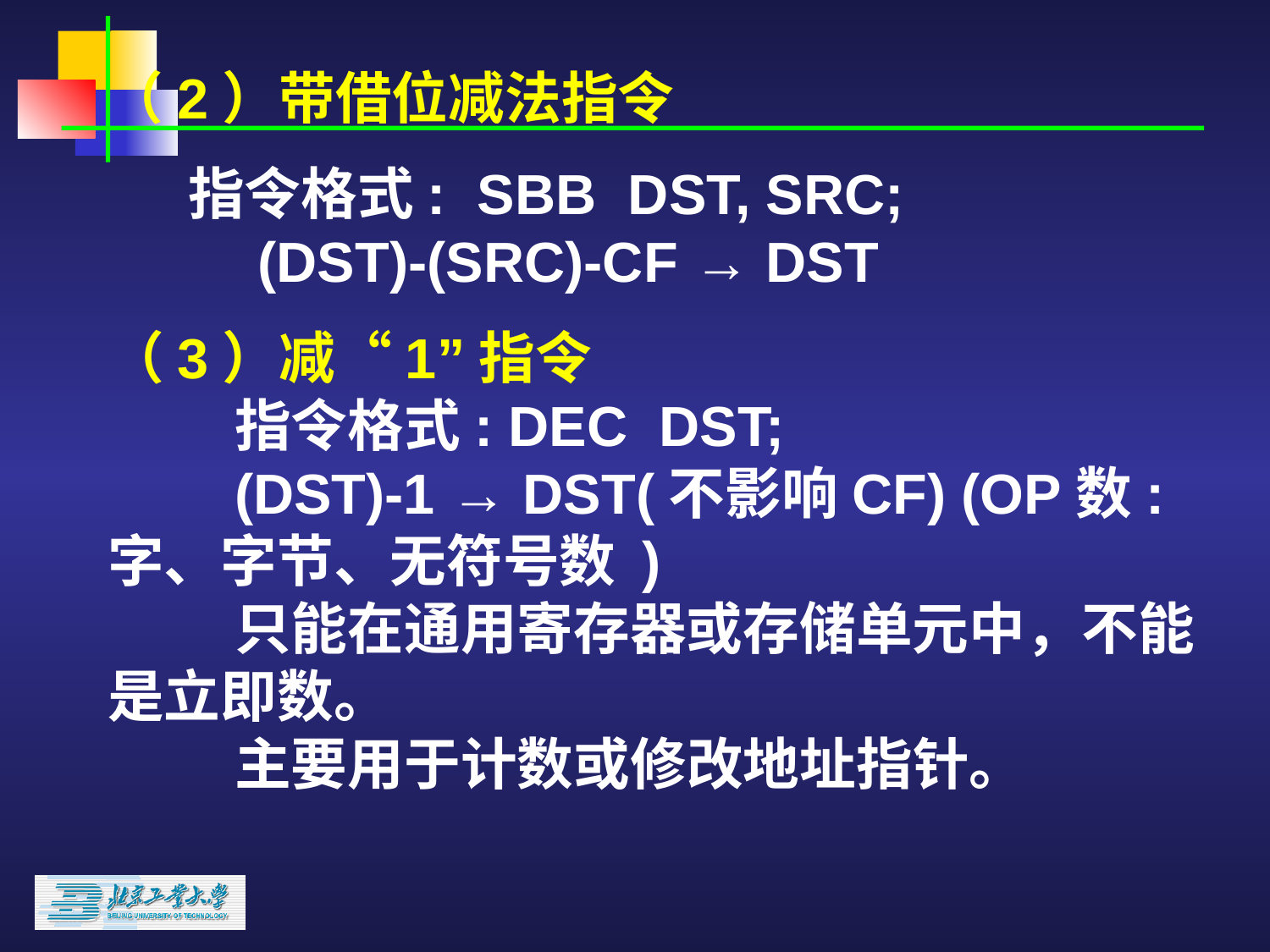

（2）带借位减法指令
    指令格式:  SBB  DST, SRC;         (DST)-(SRC)-CF → DST
（3）减“1”指令
    	指令格式: DEC  DST;
	(DST)-1 → DST(不影响CF) (OP数:字、字节、无符号数 )
	只能在通用寄存器或存储单元中，不能是立即数。
	主要用于计数或修改地址指针。